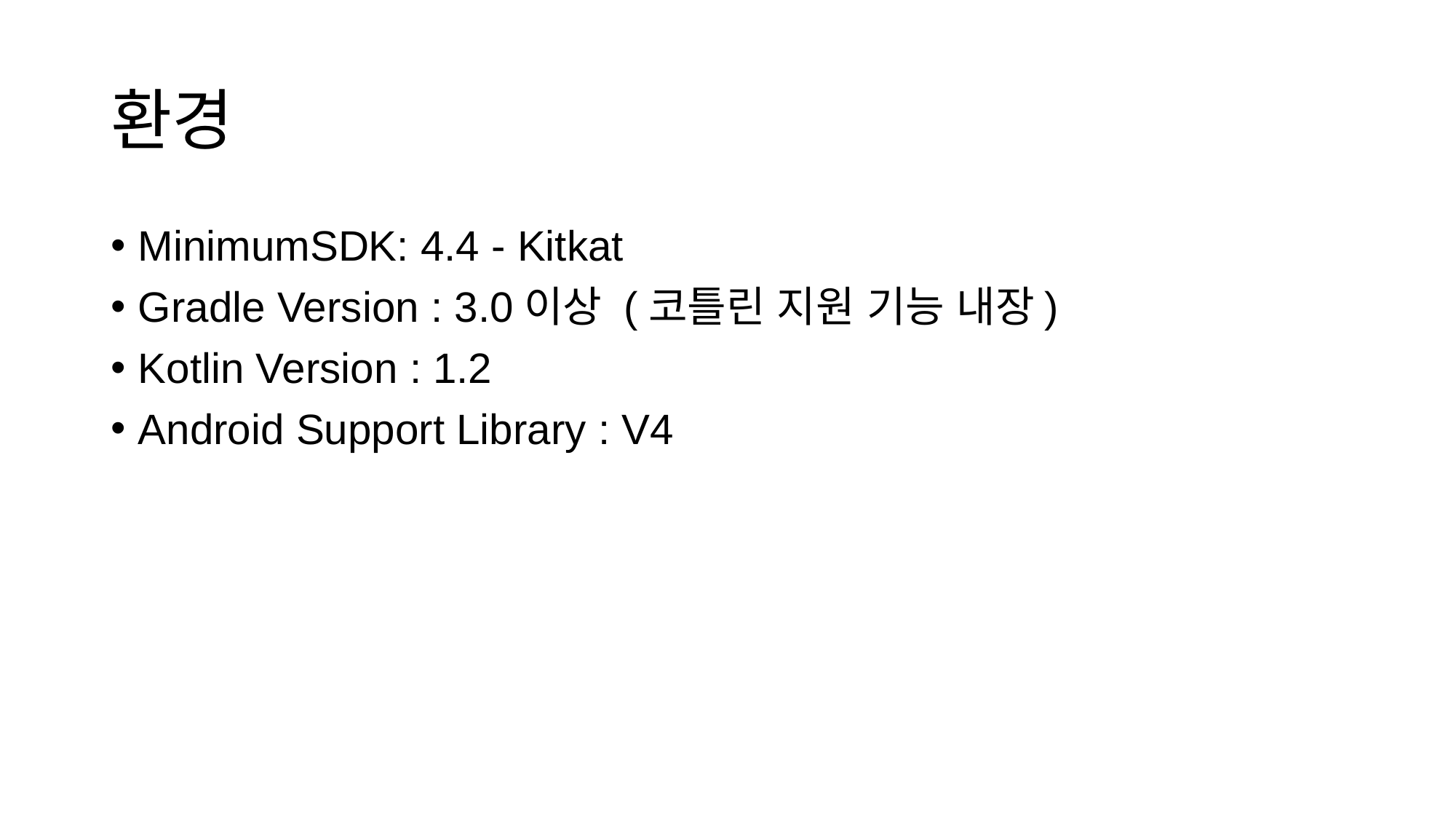

# 환경
MinimumSDK: 4.4 - Kitkat
Gradle Version : 3.0이상 (코틀린 지원 기능 내장)
Kotlin Version : 1.2
Android Support Library : V4